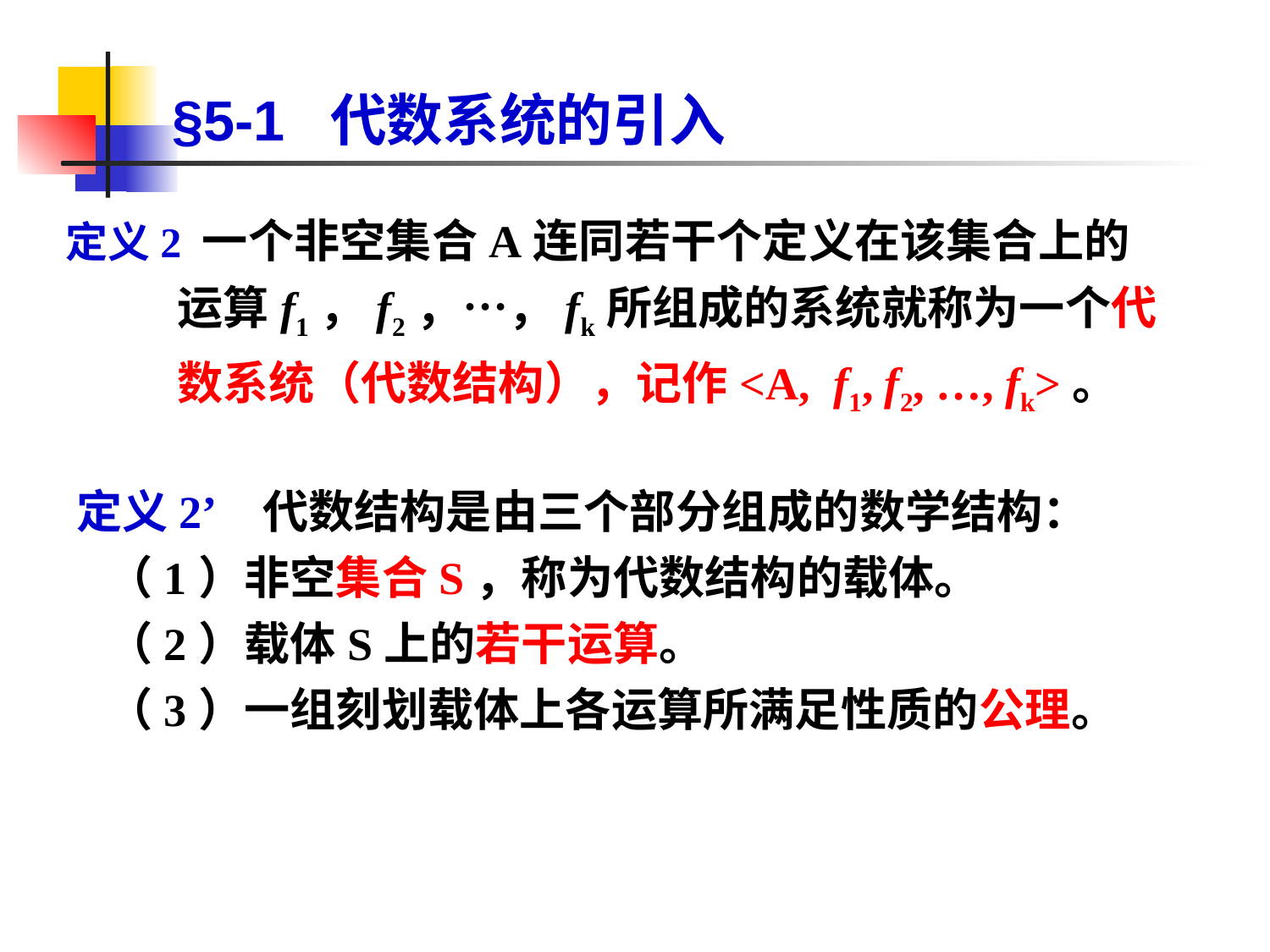

# §5-1  代数系统的引入
定义2 一个非空集合A连同若干个定义在该集合上的运算f1，f2，…，fk所组成的系统就称为一个代数系统（代数结构），记作<A,  f1, f2, …, fk>。
 定义2’   代数结构是由三个部分组成的数学结构：
    （1）非空集合S，称为代数结构的载体。
    （2）载体S上的若干运算。
    （3）一组刻划载体上各运算所满足性质的公理。
6